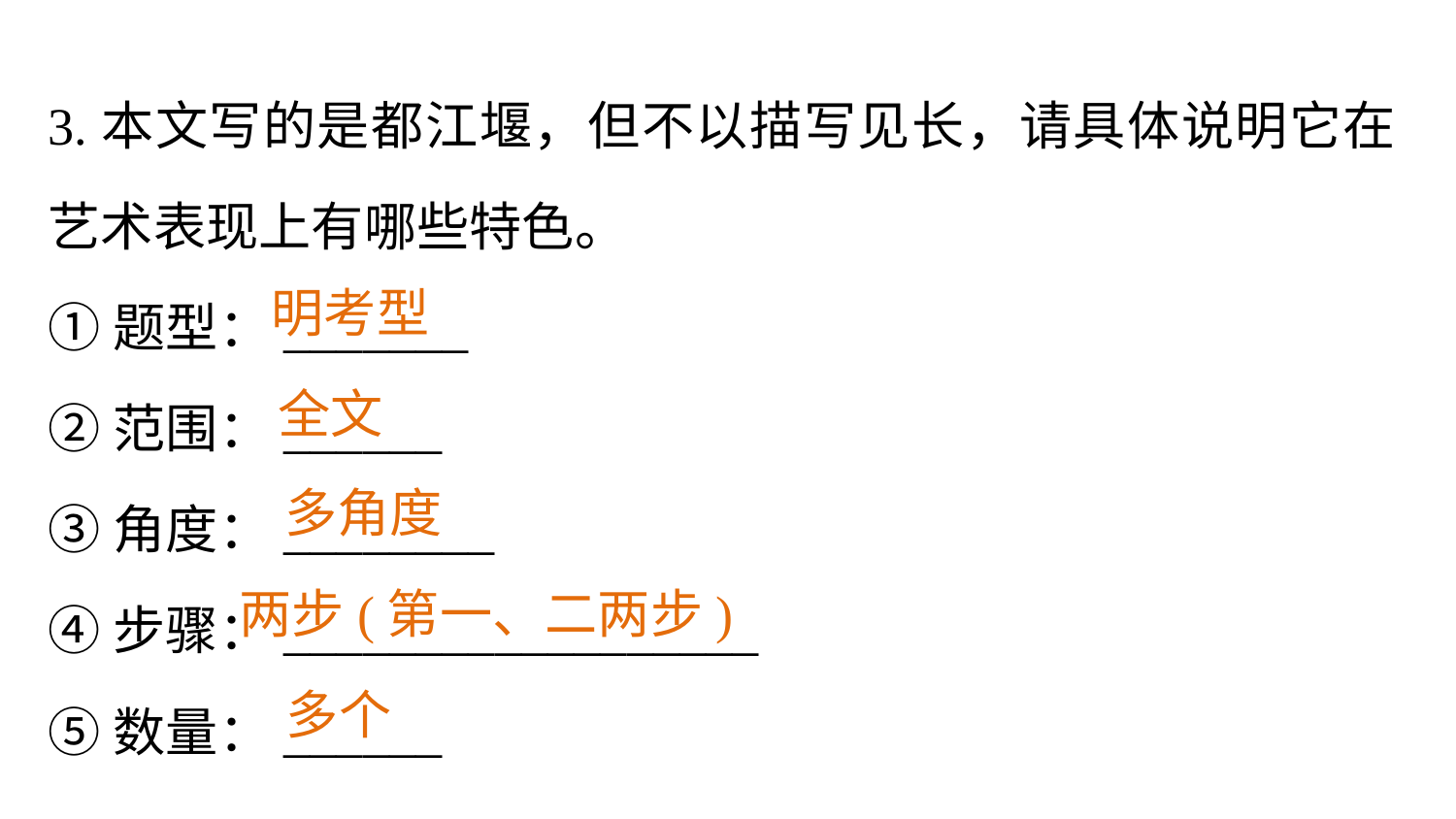

3.本文写的是都江堰，但不以描写见长，请具体说明它在艺术表现上有哪些特色。
①题型：_______
②范围：______
③角度：________
④步骤：__________________
⑤数量：______
明考型
全文
多角度
两步(第一、二两步)
多个